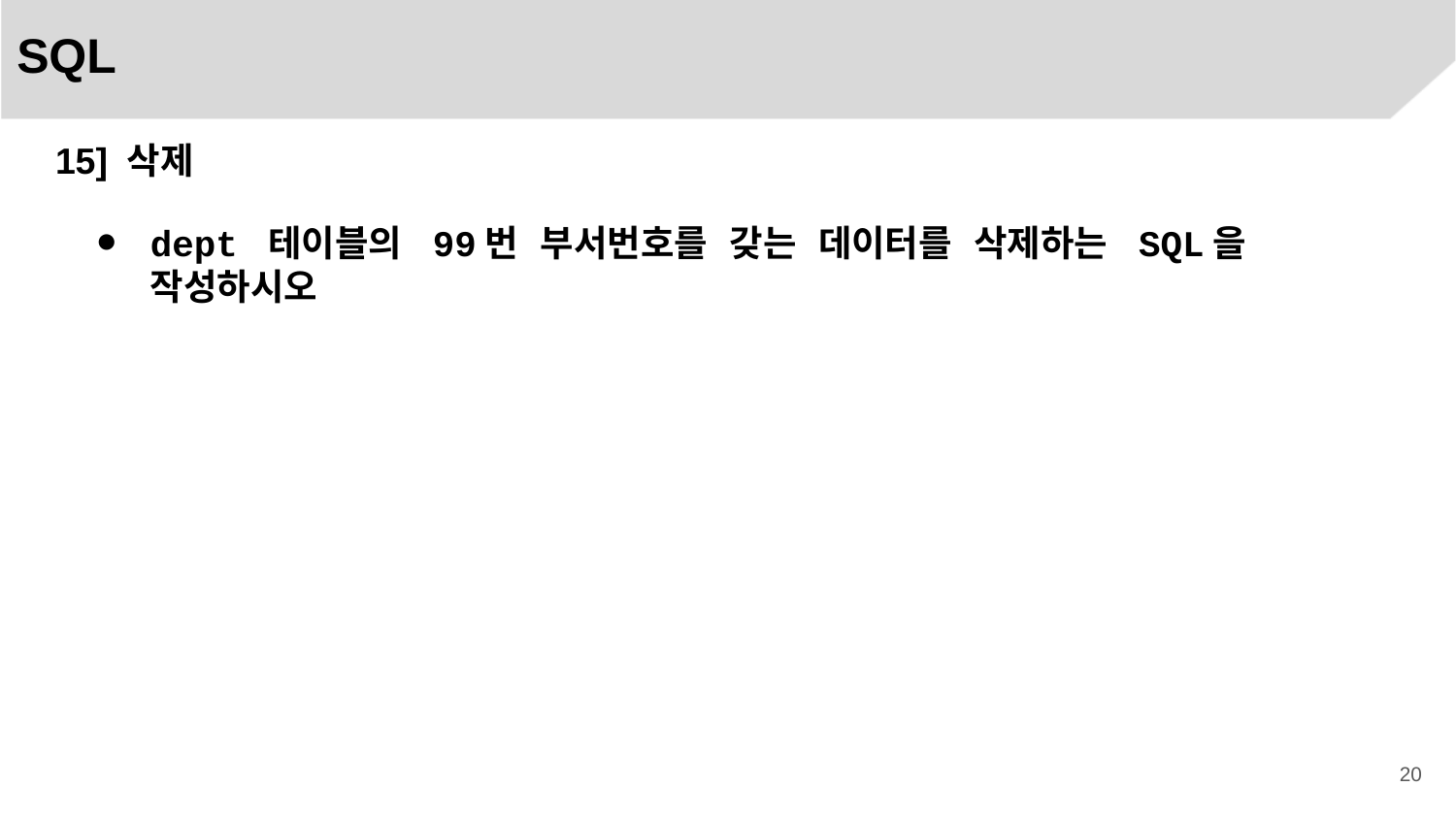

# SQL
15] 삭제
dept 테이블의 99번 부서번호를 갖는 데이터를 삭제하는 SQL을 작성하시오
20